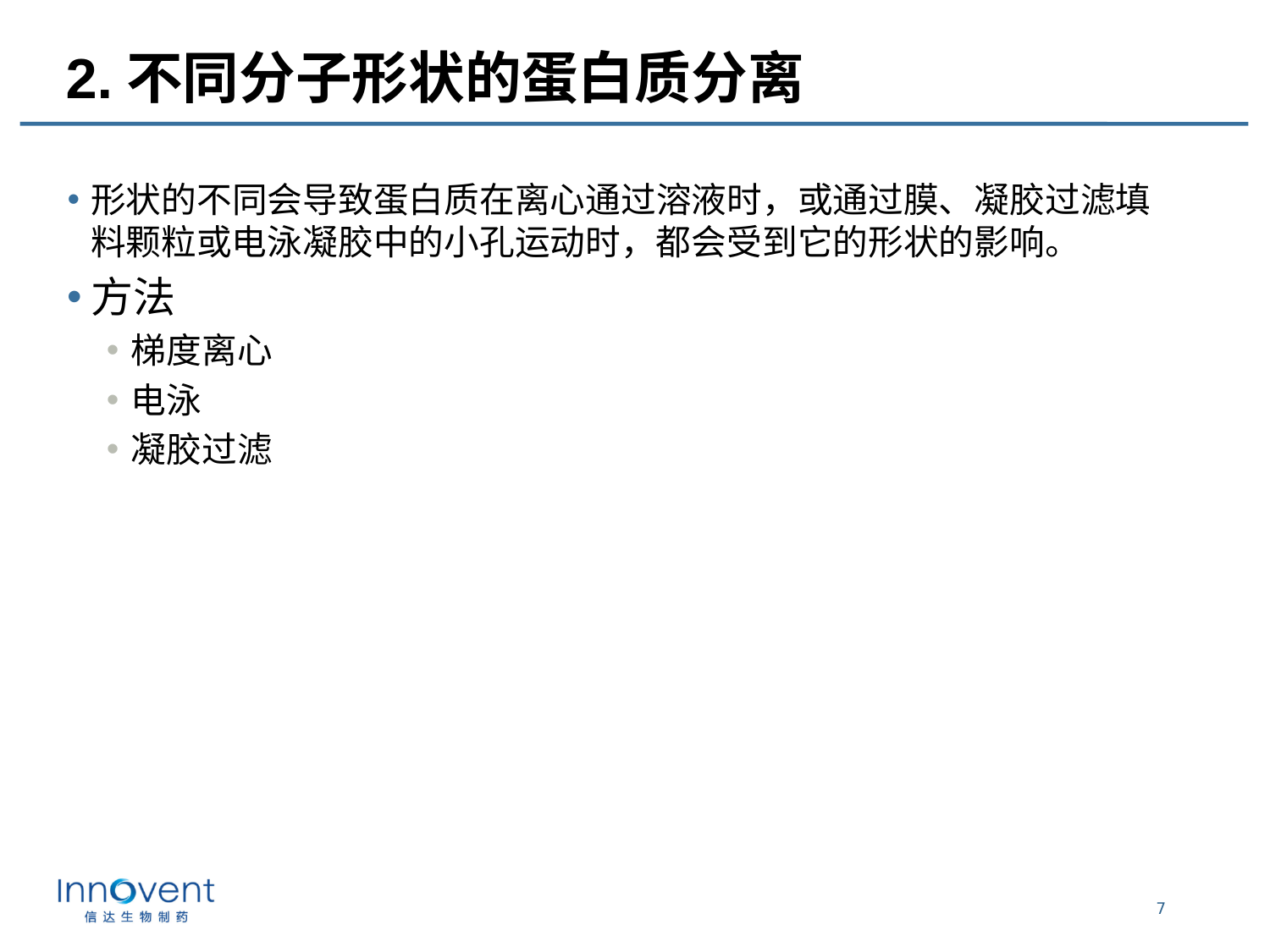

# 2.不同分子形状的蛋白质分离
形状的不同会导致蛋白质在离心通过溶液时，或通过膜、凝胶过滤填料颗粒或电泳凝胶中的小孔运动时，都会受到它的形状的影响。
方法
梯度离心
电泳
凝胶过滤